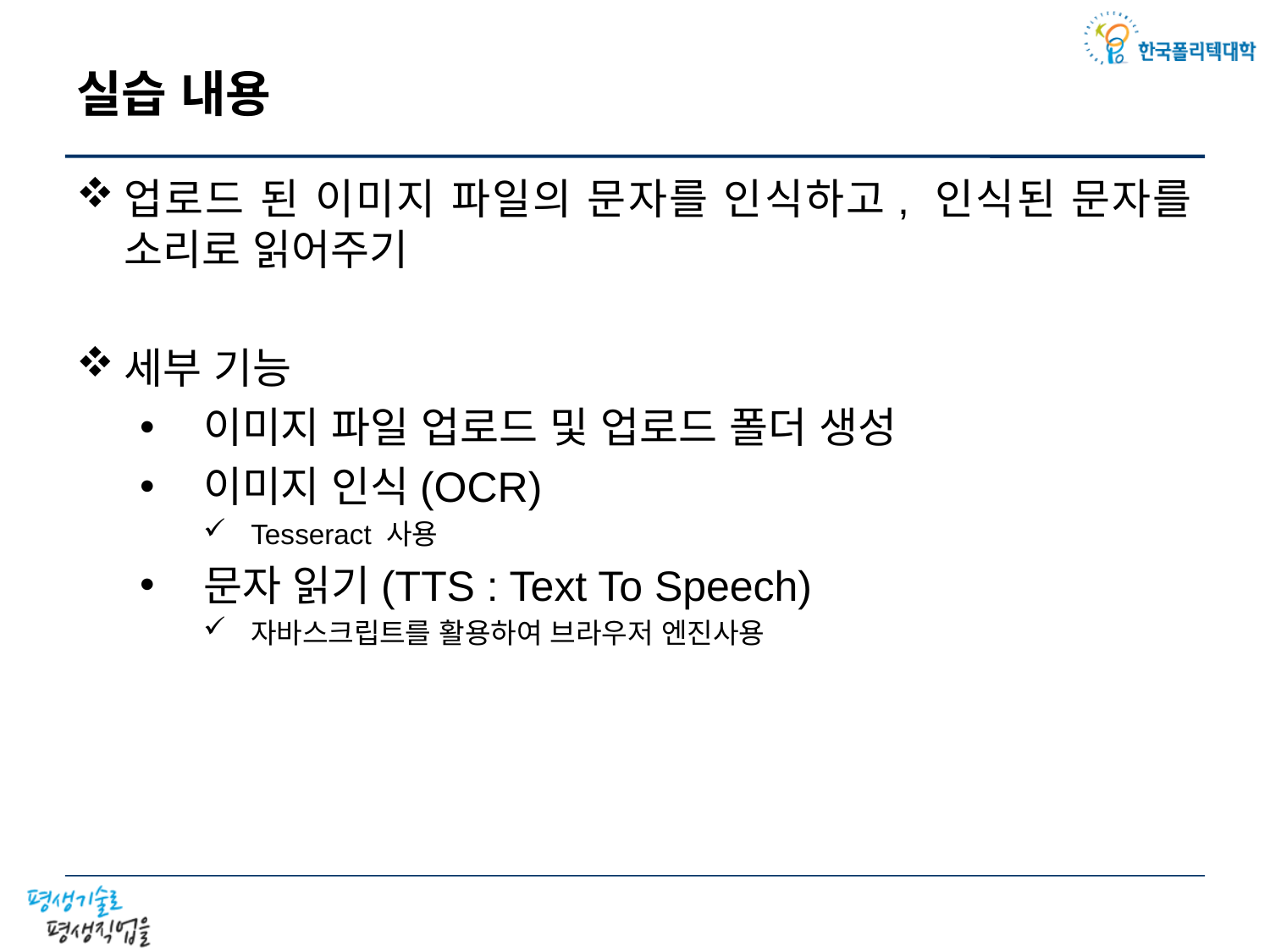

# 실습 내용
업로드 된 이미지 파일의 문자를 인식하고, 인식된 문자를 소리로 읽어주기

세부 기능
이미지 파일 업로드 및 업로드 폴더 생성
이미지 인식(OCR)
Tesseract 사용
문자 읽기(TTS : Text To Speech)
자바스크립트를 활용하여 브라우저 엔진사용